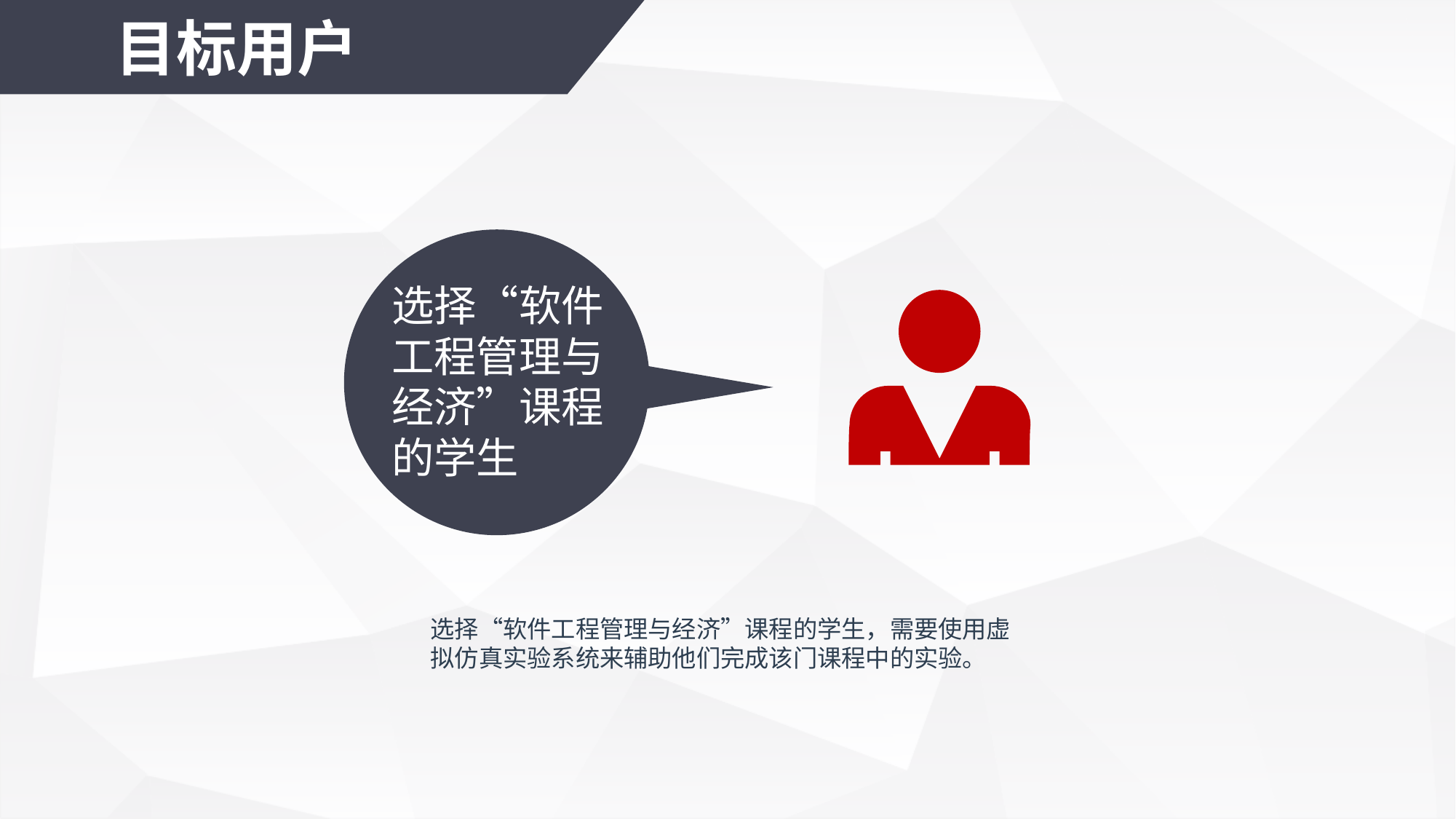

目标用户

选择“软件工程管理与经济”课程的学生

选择“软件工程管理与经济”课程的学生，需要使用虚
拟仿真实验系统来辅助他们完成该门课程中的实验。